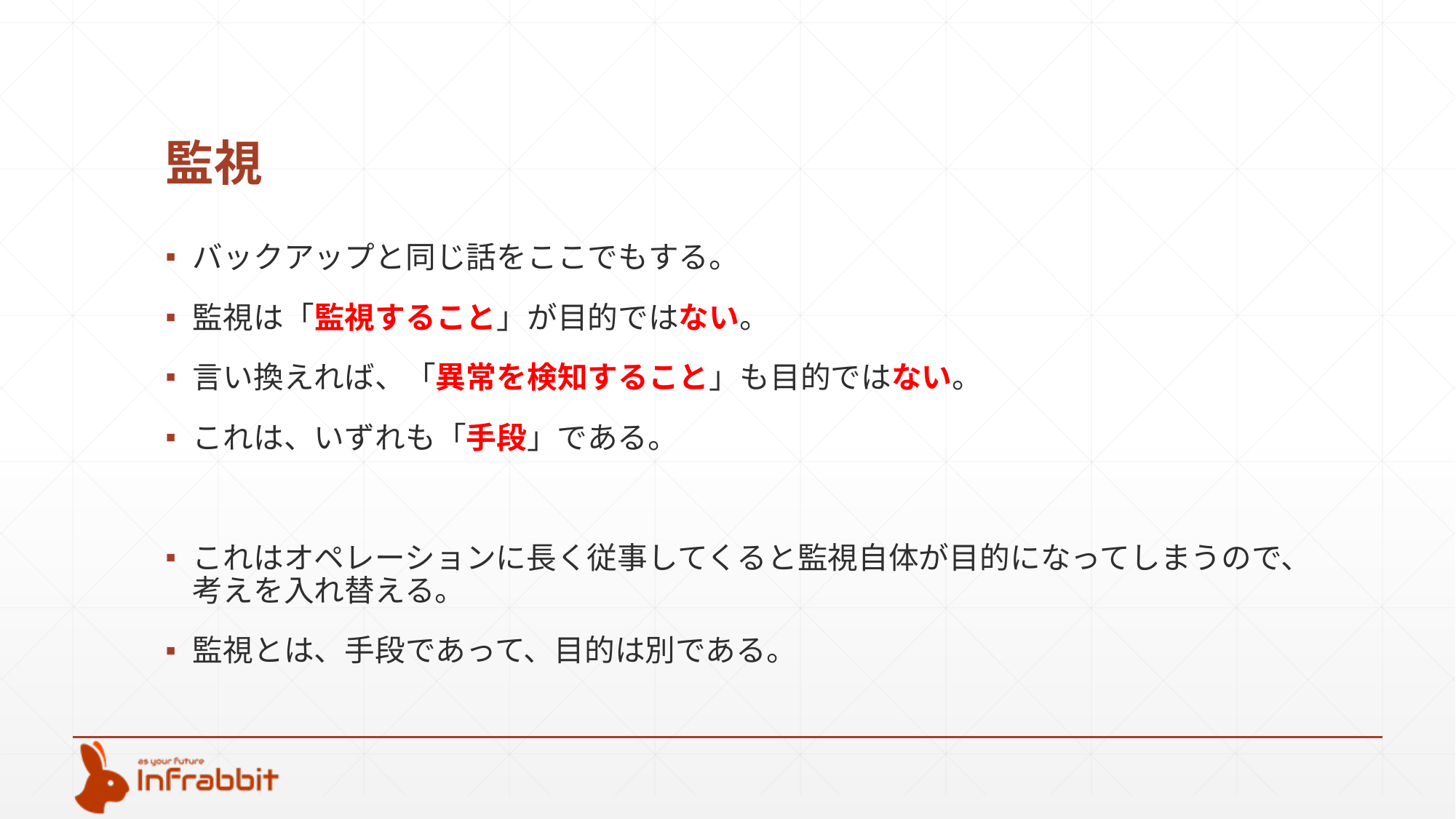

# 監視
バックアップと同じ話をここでもする。
監視は「監視すること」が目的ではない。
言い換えれば、「異常を検知すること」も目的ではない。
これは、いずれも「手段」である。

これはオペレーションに長く従事してくると監視自体が目的になってしまうので、考えを入れ替える。
監視とは、手段であって、目的は別である。